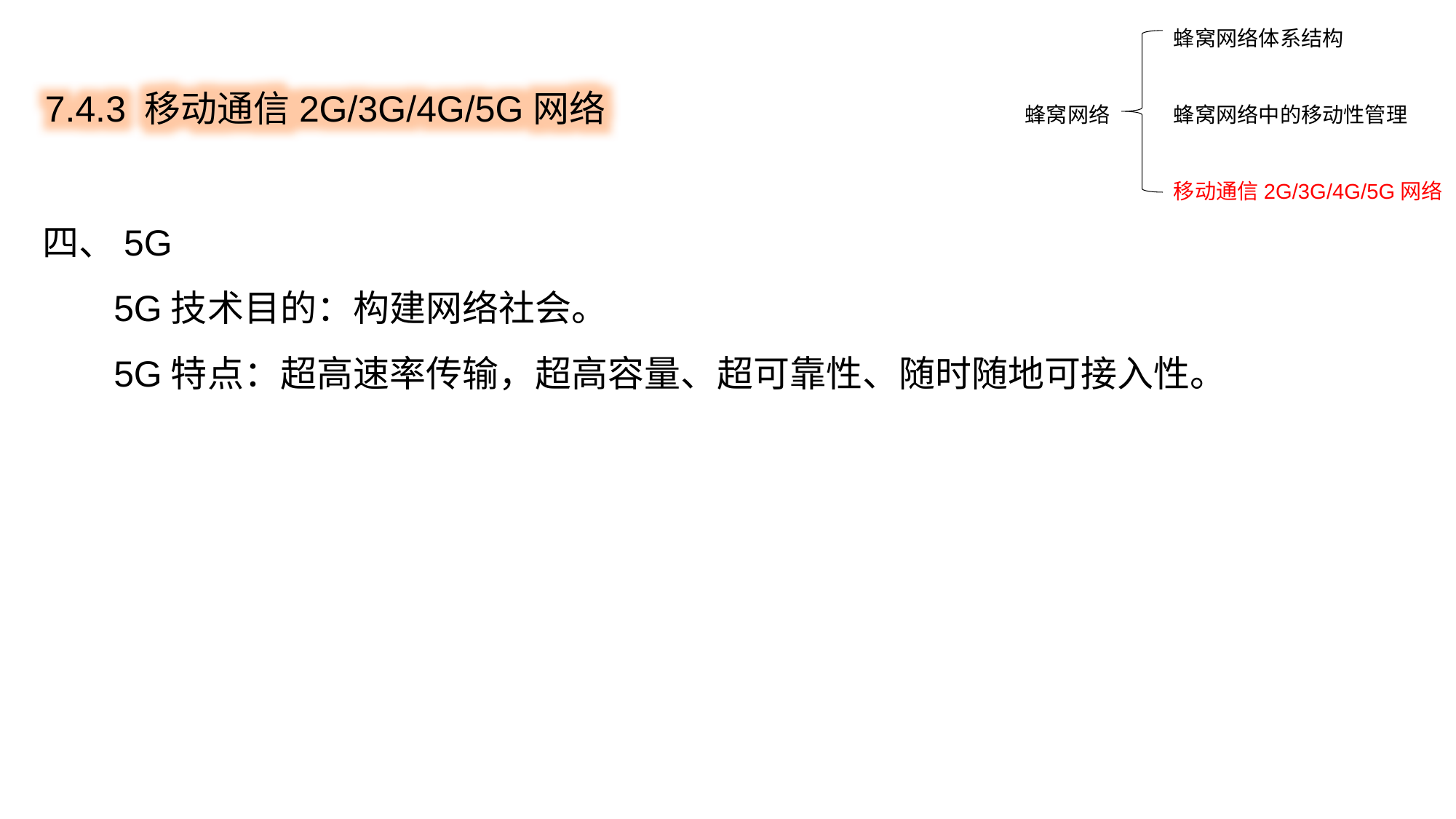

蜂窝网络体系结构

蜂窝网络中的移动性管理

移动通信2G/3G/4G/5G网络

7.4.3 移动通信2G/3G/4G/5G网络
蜂窝网络
四、5G
       5G技术目的：构建网络社会。
       5G特点：超高速率传输，超高容量、超可靠性、随时随地可接入性。